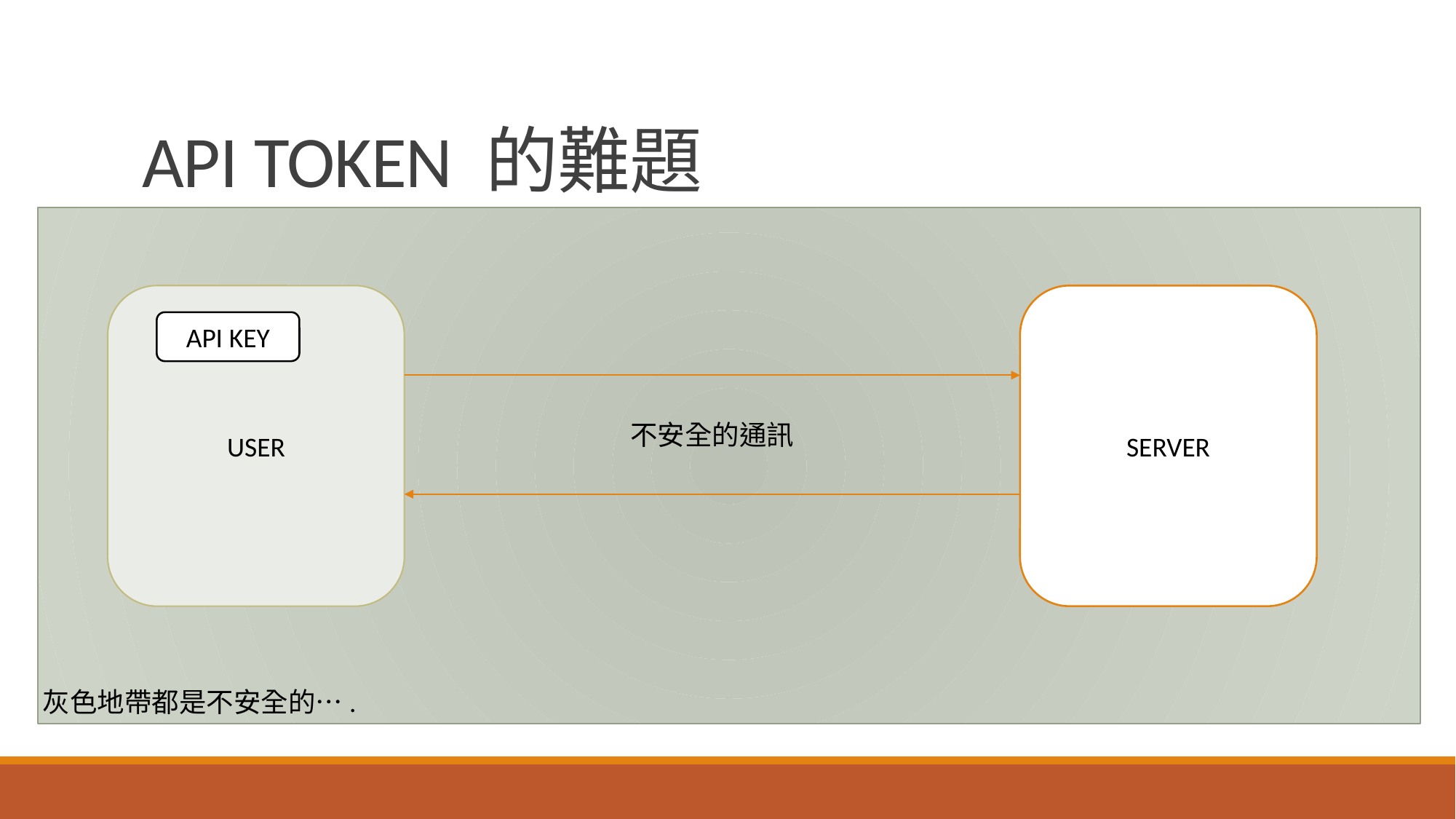

# API TOKEN 的難題

USER
SERVER
API KEY
不安全的通訊
灰色地帶都是不安全的….